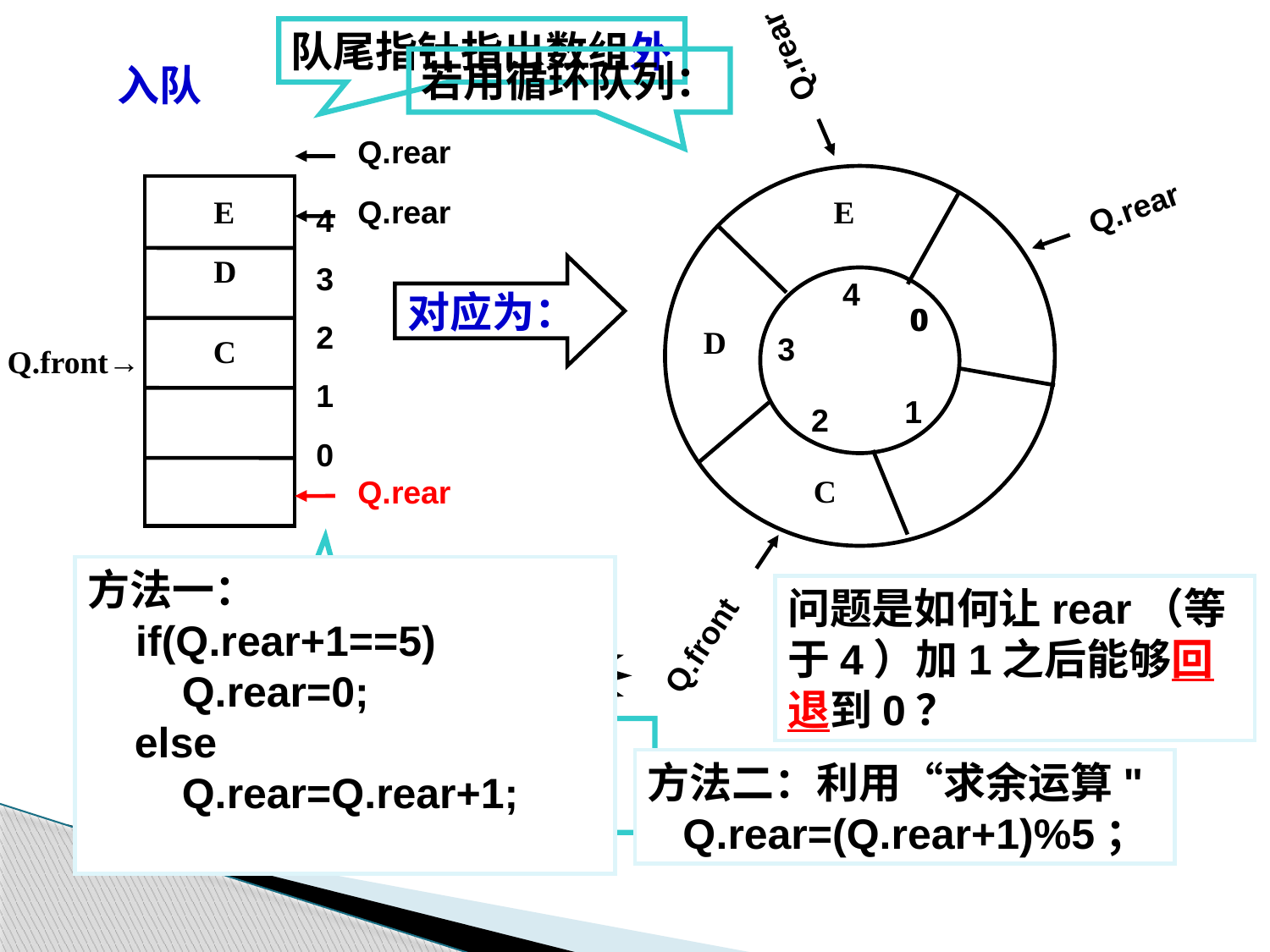

队尾指针指出数组外
Q.rear

若用循环队列：
入队
Q.rear

4
3
2
1
0
Q.rear

  E
  E
Q.rear

  D
对应为：
4
0
0
  D
3
  C
Q.front→
1
2
  C
Q.rear

方法一：
    if(Q.rear+1==5)
        Q.rear=0;
    else
        Q.rear=Q.rear+1;
出队
问题是如何让rear（等于4）加1之后能够回退到0？
Q.front

即
队未满,却不能再入队，假溢出
方法二：利用“求余运算"
   Q.rear=(Q.rear+1)%5；